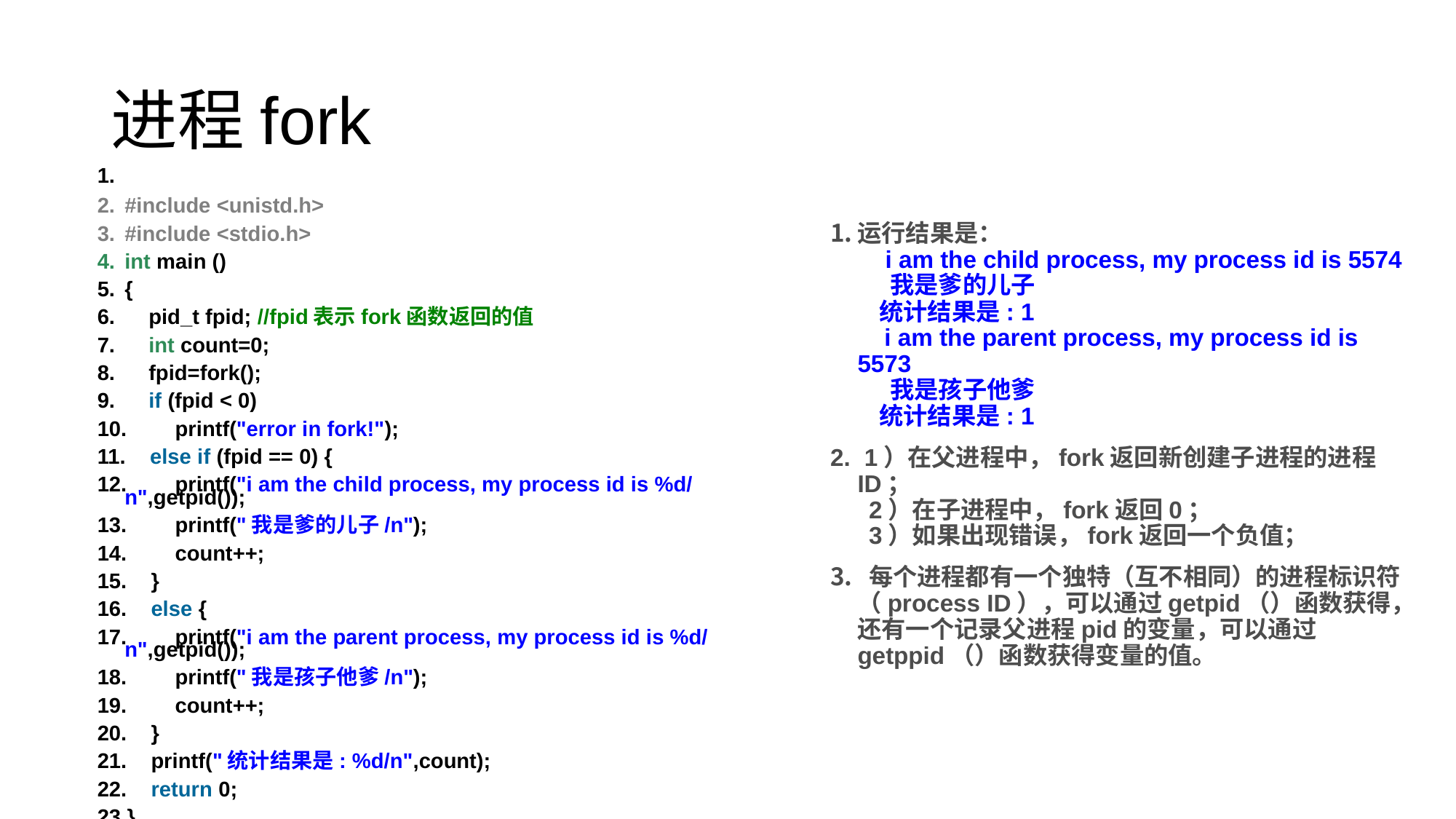

# 进程fork

#include <unistd.h>
#include <stdio.h>
int main ()
{
    pid_t fpid; //fpid表示fork函数返回的值
    int count=0;
    fpid=fork();
    if (fpid < 0)
        printf("error in fork!");
    else if (fpid == 0) {
        printf("i am the child process, my process id is %d/n",getpid());
        printf("我是爹的儿子/n");
        count++;
    }
    else {
        printf("i am the parent process, my process id is %d/n",getpid());
        printf("我是孩子他爹/n");
        count++;
    }
    printf("统计结果是: %d/n",count);
    return 0;
}

运行结果是：
    i am the child process, my process id is 5574
    我是爹的儿子
    统计结果是: 1
    i am the parent process, my process id is 5573
    我是孩子他爹
    统计结果是: 1
 1）在父进程中，fork返回新创建子进程的进程ID；
 2）在子进程中，fork返回0；
 3）如果出现错误，fork返回一个负值；
 每个进程都有一个独特（互不相同）的进程标识符（process ID），可以通过getpid（）函数获得，还有一个记录父进程pid的变量，可以通过getppid（）函数获得变量的值。